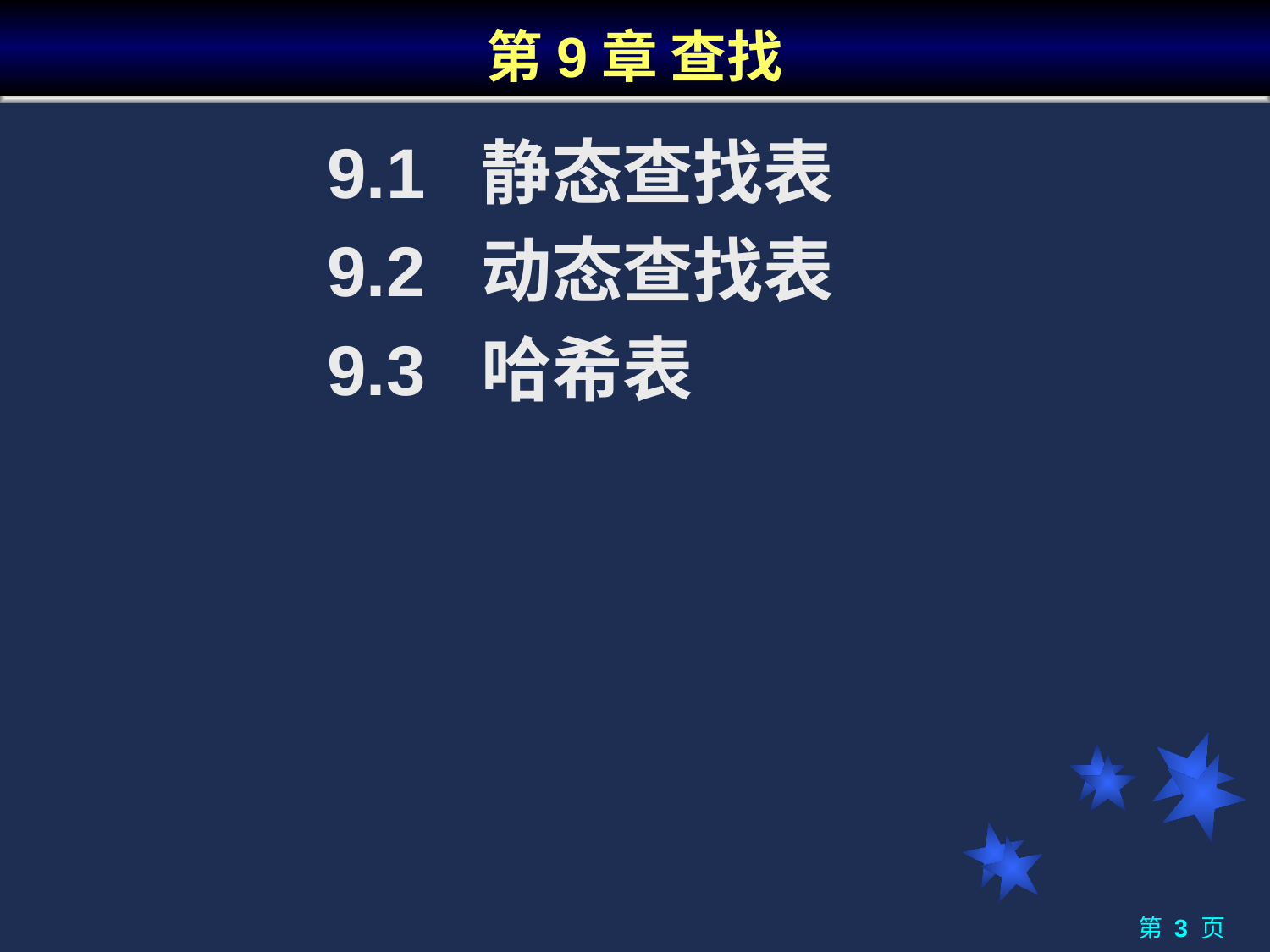

# 第9章 查找
		9.1  静态查找表
      	9.2  动态查找表
     	9.3  哈希表
第 3 页